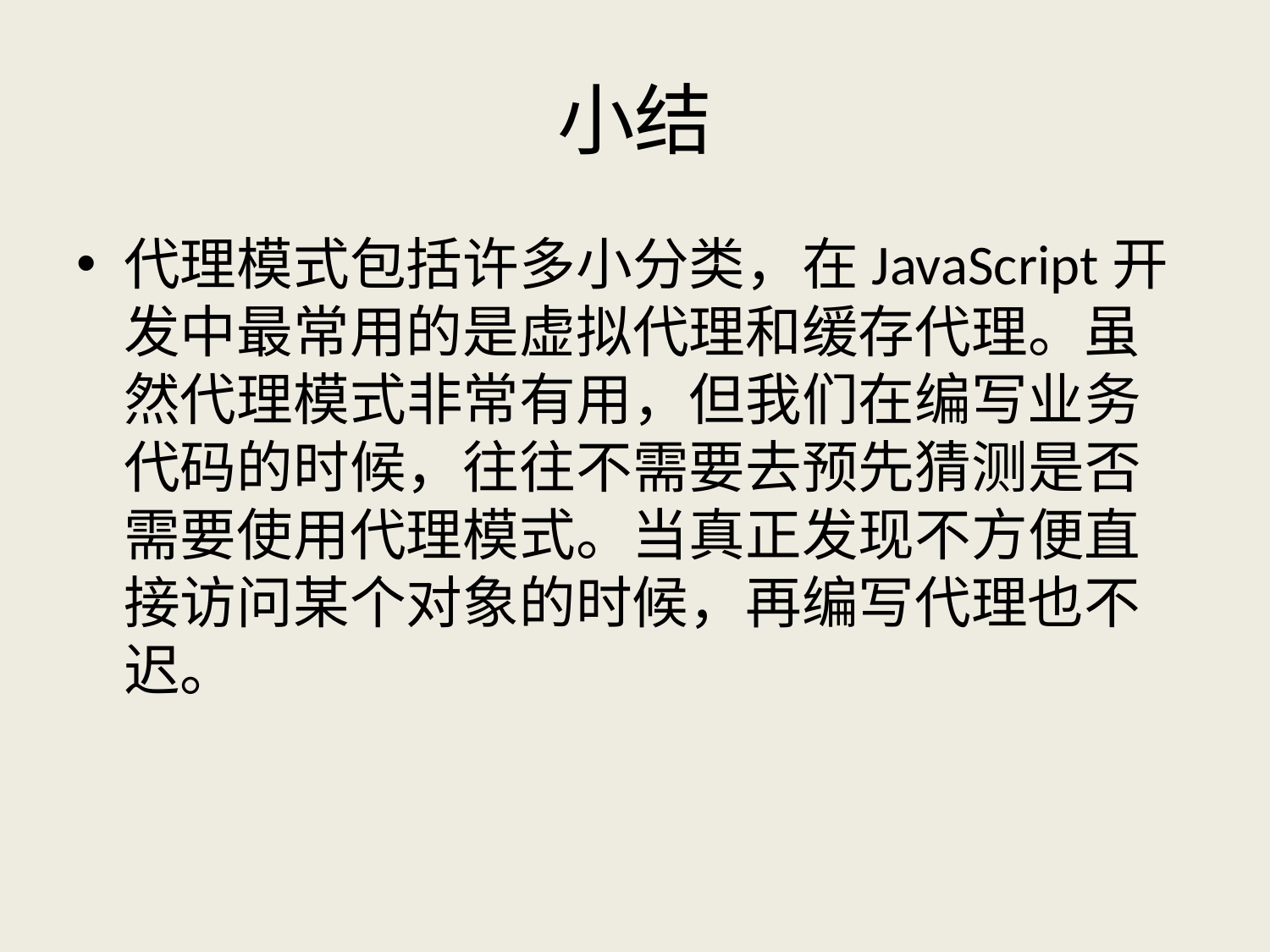

# 小结
代理模式包括许多小分类，在JavaScript开发中最常用的是虚拟代理和缓存代理。虽然代理模式非常有用，但我们在编写业务代码的时候，往往不需要去预先猜测是否需要使用代理模式。当真正发现不方便直接访问某个对象的时候，再编写代理也不迟。